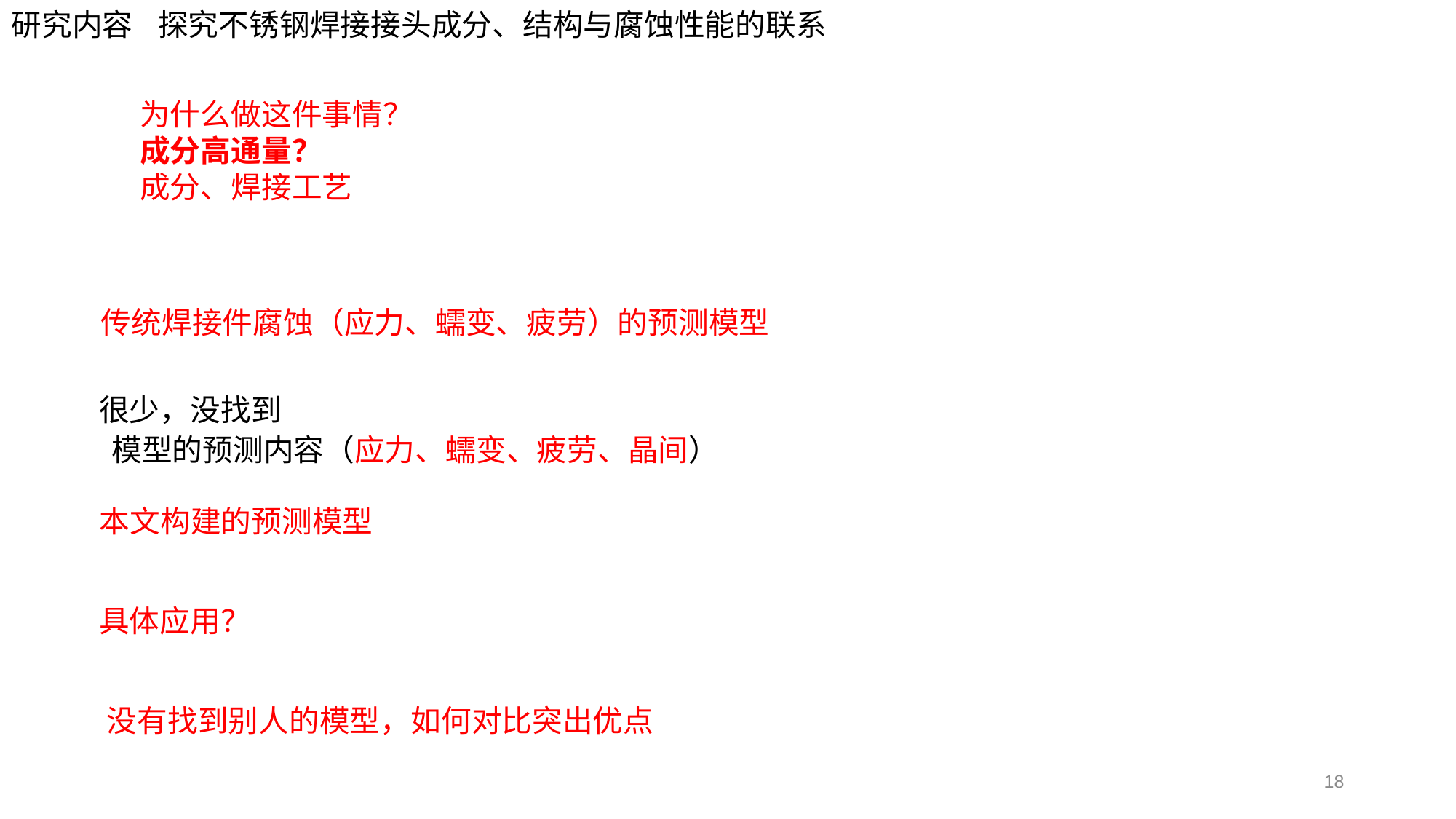

研究内容
探究不锈钢焊接接头成分、结构与腐蚀性能的联系
为什么做这件事情？
成分高通量？
成分、焊接工艺
传统焊接件腐蚀（应力、蠕变、疲劳）的预测模型
很少，没找到
模型的预测内容（应力、蠕变、疲劳、晶间）
本文构建的预测模型
具体应用？
没有找到别人的模型，如何对比突出优点
18